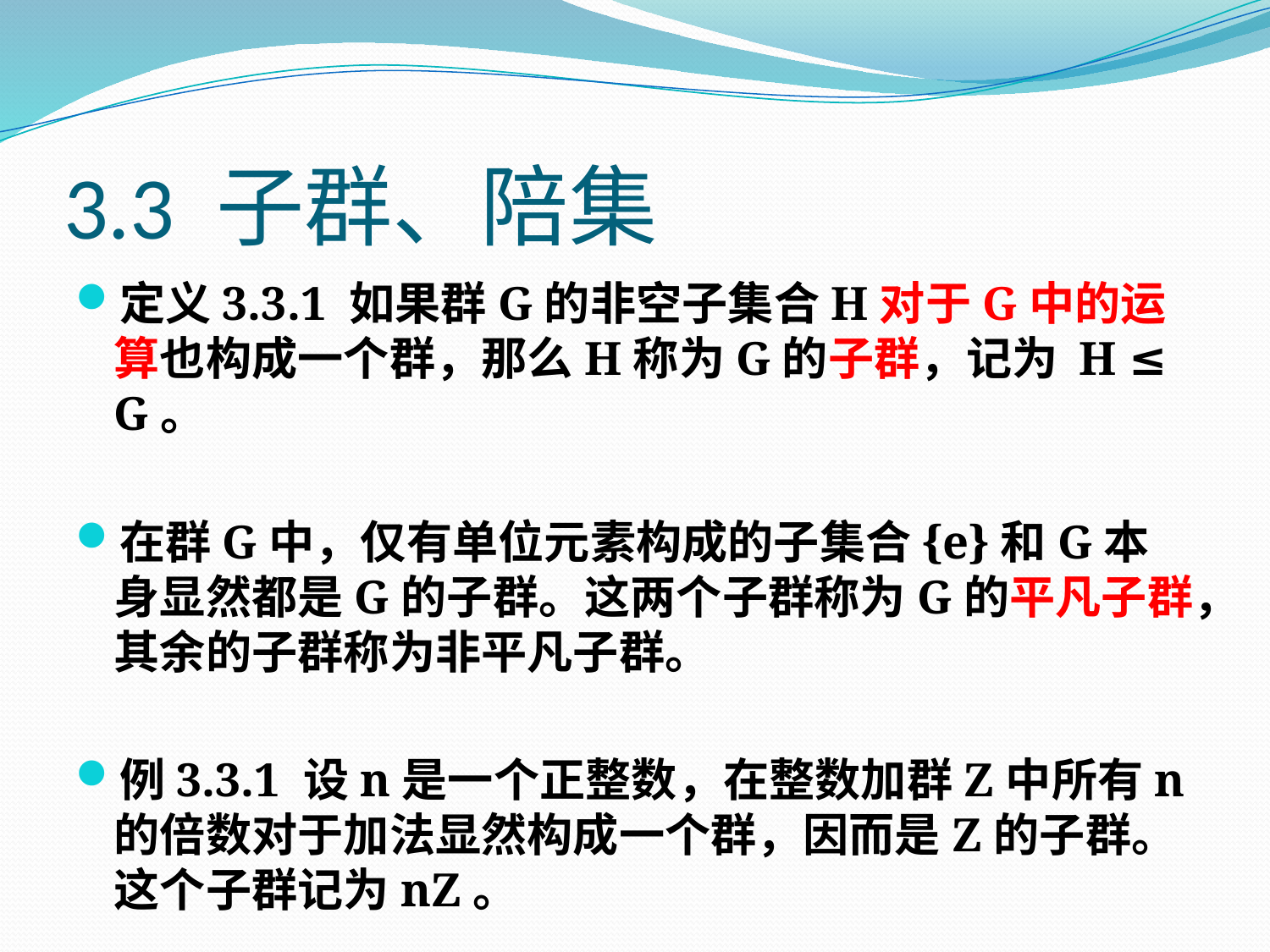

# 3.3 子群、陪集
定义3.3.1 如果群G的非空子集合H对于G中的运算也构成一个群，那么H称为G的子群，记为 H ≤ G。

在群G中，仅有单位元素构成的子集合{e}和G本身显然都是G的子群。这两个子群称为G的平凡子群，其余的子群称为非平凡子群。

例3.3.1 设n是一个正整数，在整数加群Z中所有n的倍数对于加法显然构成一个群，因而是Z的子群。这个子群记为nZ。